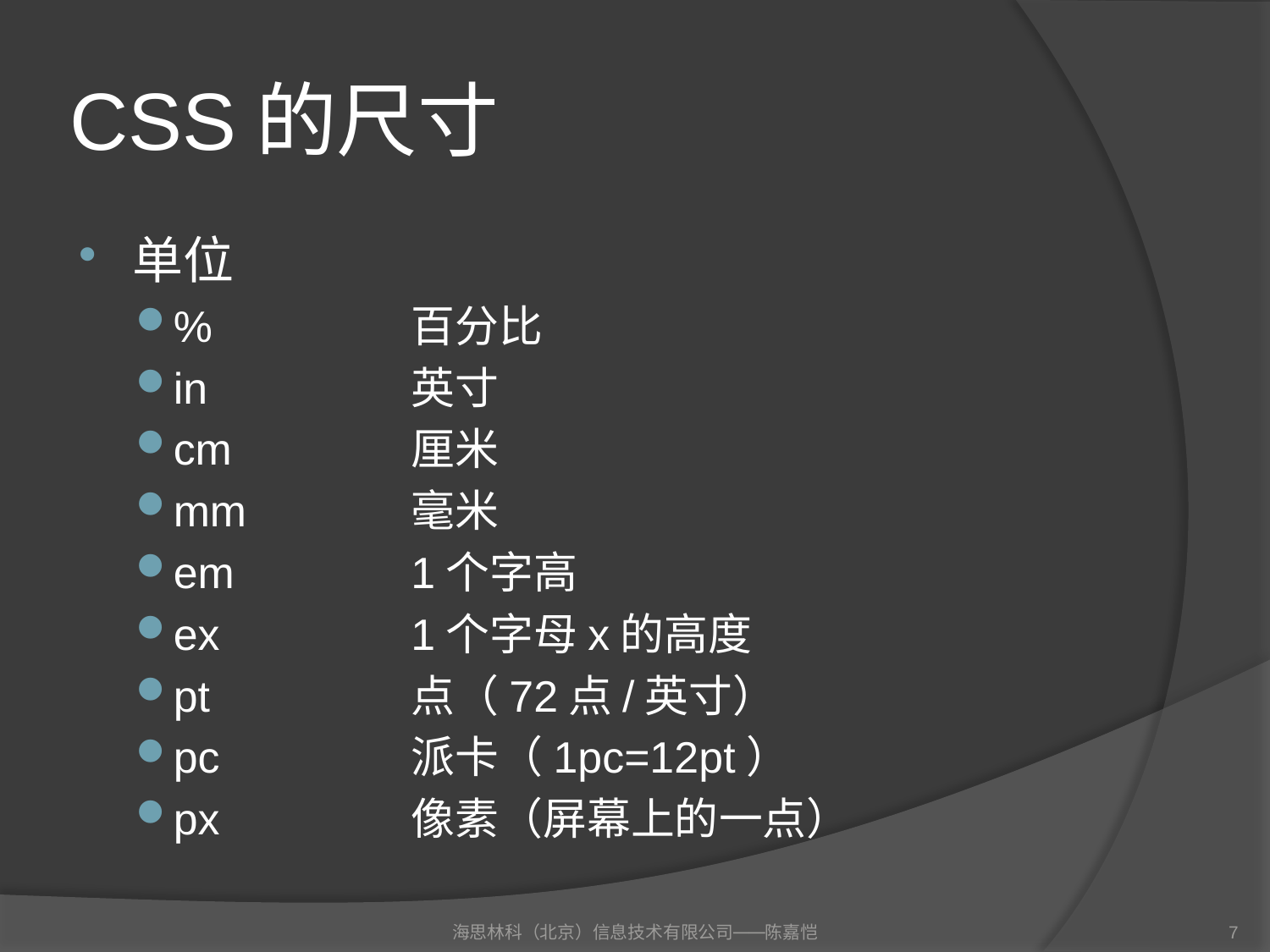

# CSS的尺寸
单位
%	百分比
in	英寸
cm	厘米
mm	毫米
em	1个字高
ex	1个字母x的高度
pt	点（72点/英寸）
pc	派卡（1pc=12pt）
px	像素（屏幕上的一点）
海思林科（北京）信息技术有限公司——陈嘉恺
7